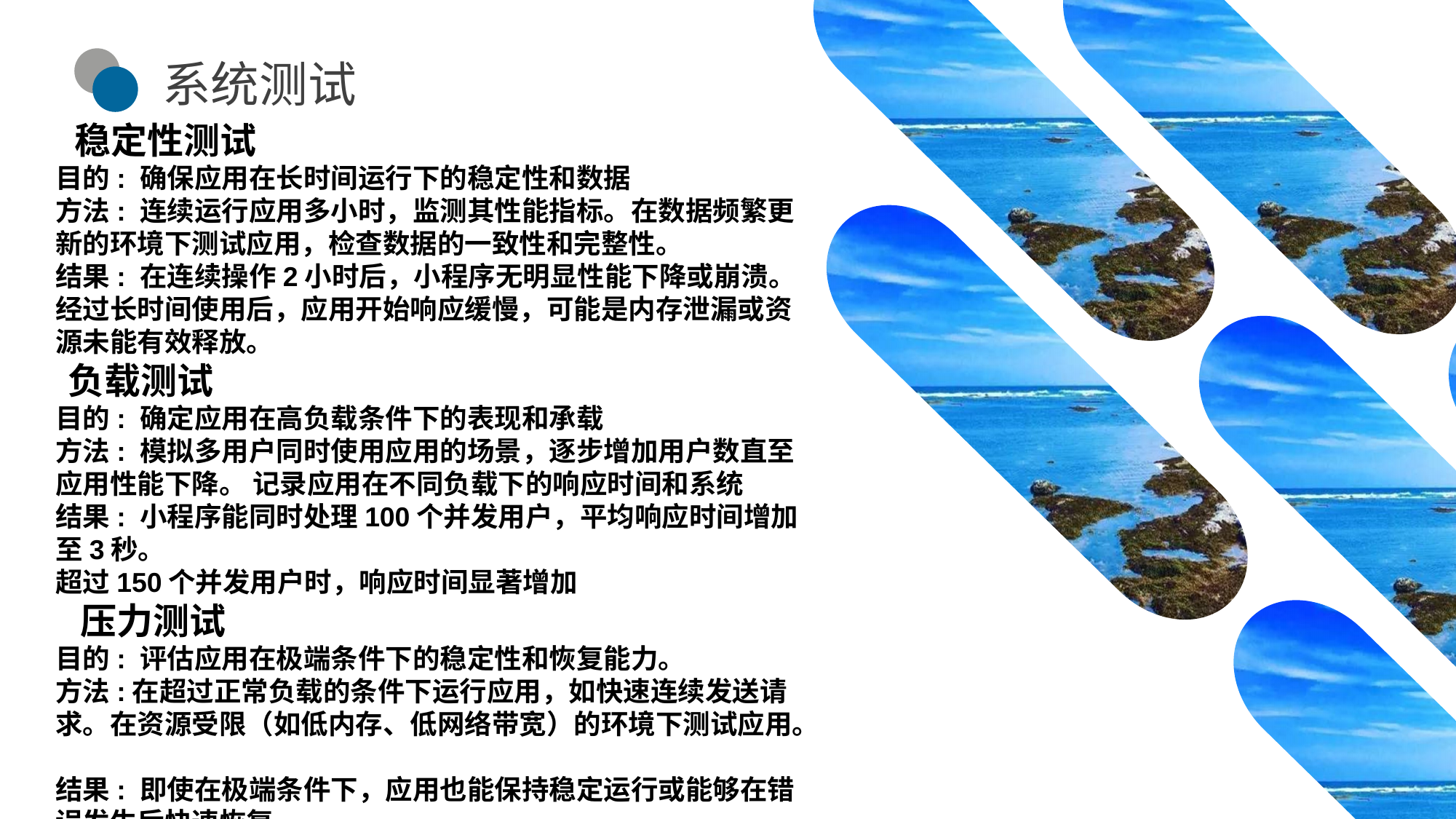

系统测试

  稳定性测试
目的: 确保应用在长时间运行下的稳定性和数据
方法: 连续运行应用多小时，监测其性能指标。在数据频繁更新的环境下测试应用，检查数据的一致性和完整性。
结果: 在连续操作2小时后，小程序无明显性能下降或崩溃。
经过长时间使用后，应用开始响应缓慢，可能是内存泄漏或资源未能有效释放。
 负载测试
目的: 确定应用在高负载条件下的表现和承载
方法: 模拟多用户同时使用应用的场景，逐步增加用户数直至应用性能下降。 记录应用在不同负载下的响应时间和系统
结果: 小程序能同时处理100个并发用户，平均响应时间增加至3秒。
超过150个并发用户时，响应时间显著增加
   压力测试
目的: 评估应用在极端条件下的稳定性和恢复能力。
方法:在超过正常负载的条件下运行应用，如快速连续发送请求。在资源受限（如低内存、低网络带宽）的环境下测试应用。
结果: 即使在极端条件下，应用也能保持稳定运行或能够在错误发生后快速恢复。